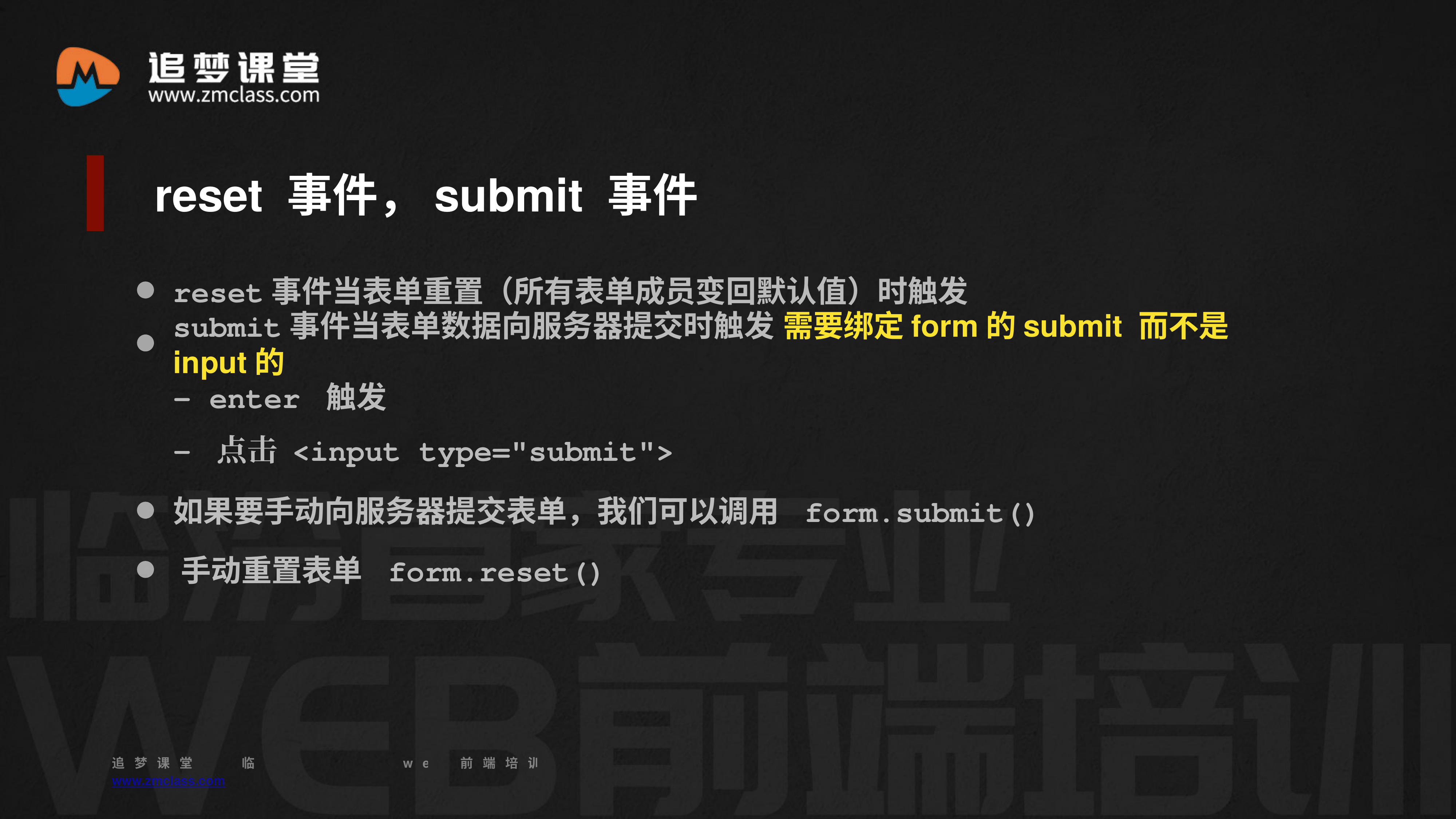

reset 事件，submit 事件
reset事件当表单重置（所有表单成员变回默认值）时触发

submit事件当表单数据向服务器提交时触发 需要绑定form的submit 而不是input的

- enter 触发
- 点击 <input type="submit">
如果要手动向服务器提交表单，我们可以调用 form.submit()

手动重置表单 form.reset()

追梦课堂   临汾首家专业的web前端培训机构                                                          www.zmclass.com
21